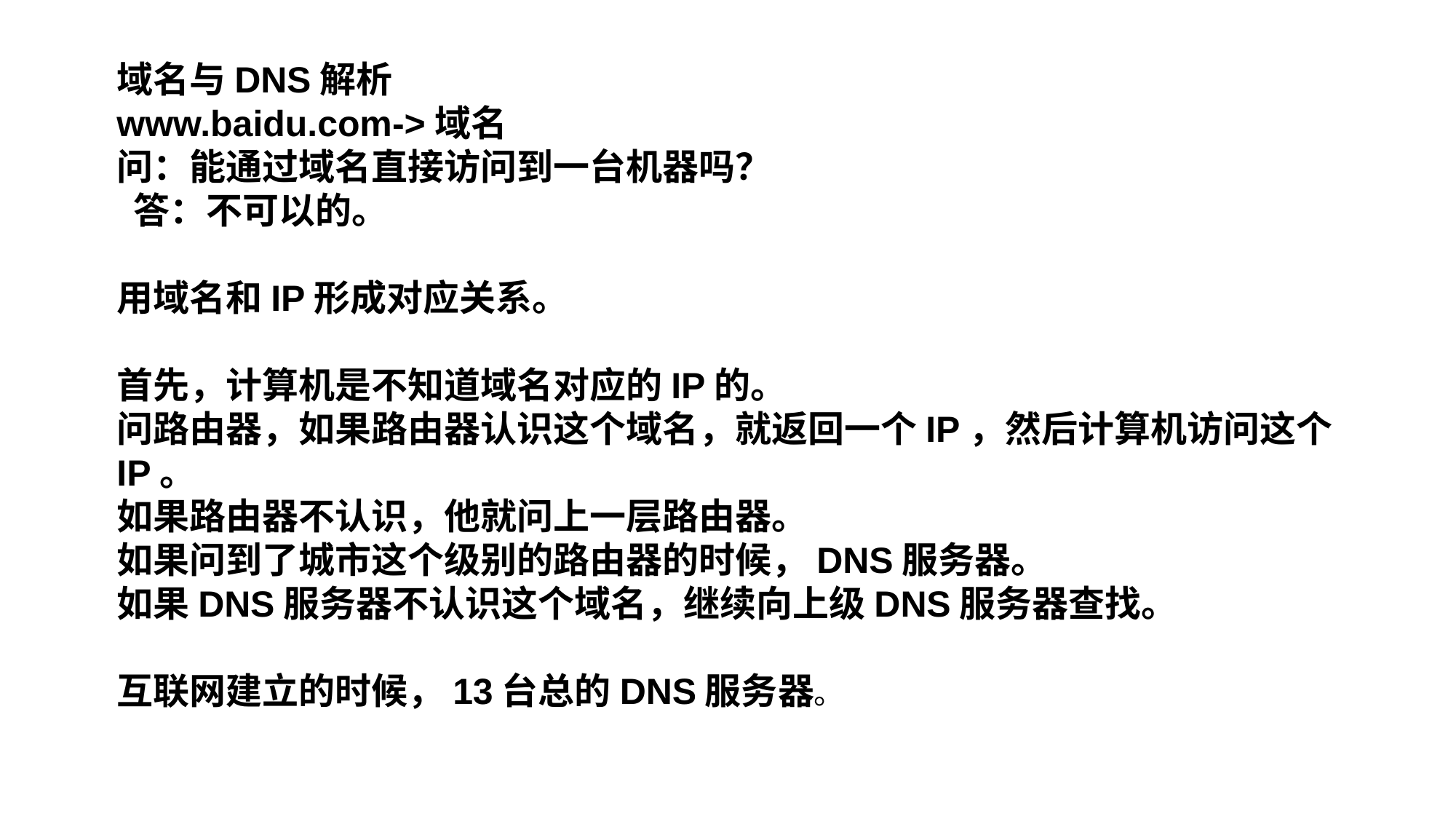

域名与DNS解析
www.baidu.com->域名
问：能通过域名直接访问到⼀台机器吗？
 答：不可以的。

⽤域名和IP形成对应关系。

⾸先，计算机是不知道域名对应的IP的。
问路由器，如果路由器认识这个域名，就返回⼀个IP，然后计算机访问这个IP。
如果路由器不认识，他就问上⼀层路由器。
如果问到了城市这个级别的路由器的时候，DNS服务器。
如果DNS服务器不认识这个域名，继续向上级DNS服务器查找。

互联⽹建⽴的时候，13台总的DNS服务器。